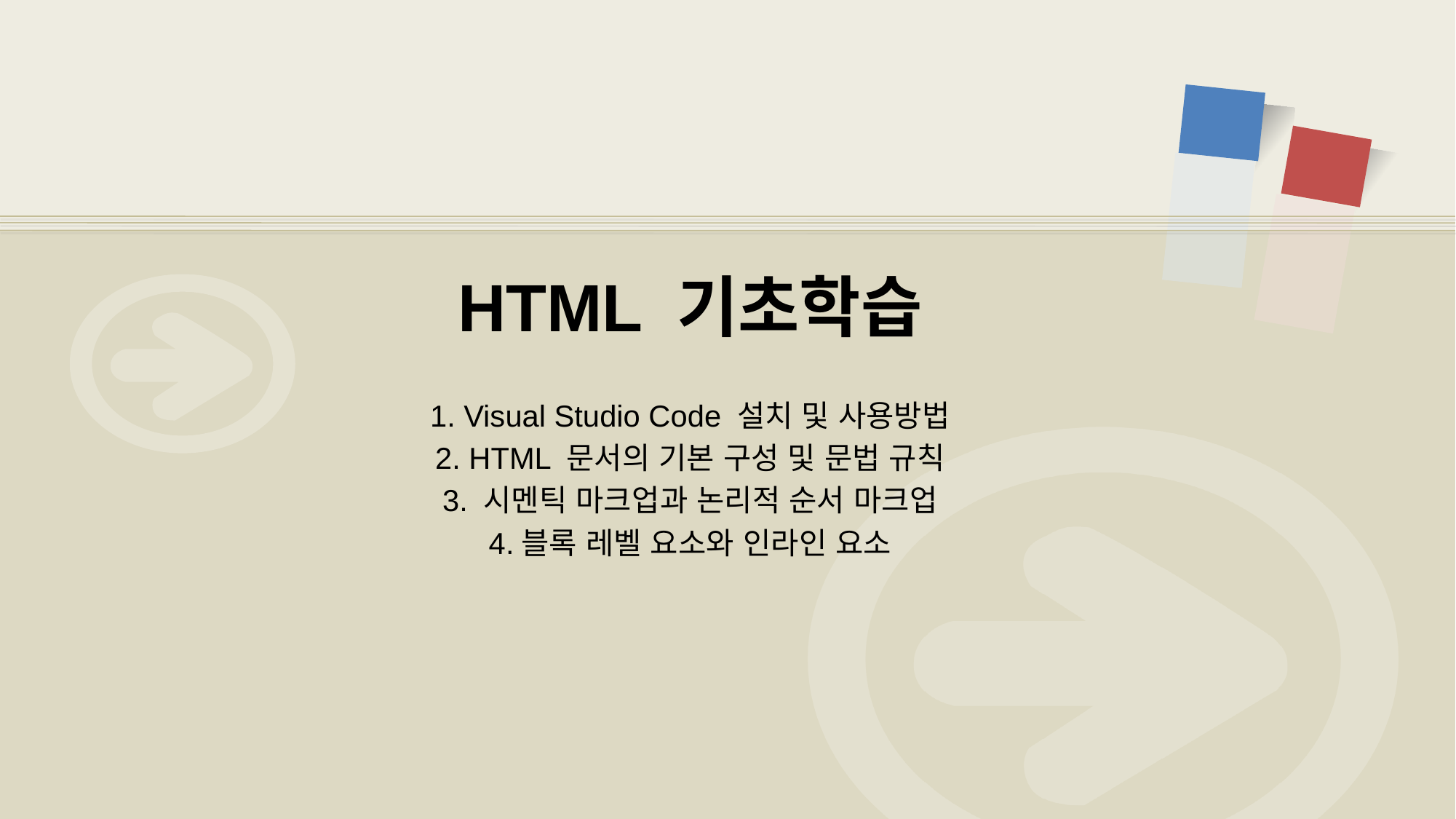

# HTML 기초학습
1. Visual Studio Code 설치 및 사용방법
2. HTML 문서의 기본 구성 및 문법 규칙
3. 시멘틱 마크업과 논리적 순서 마크업
4.블록 레벨 요소와 인라인 요소